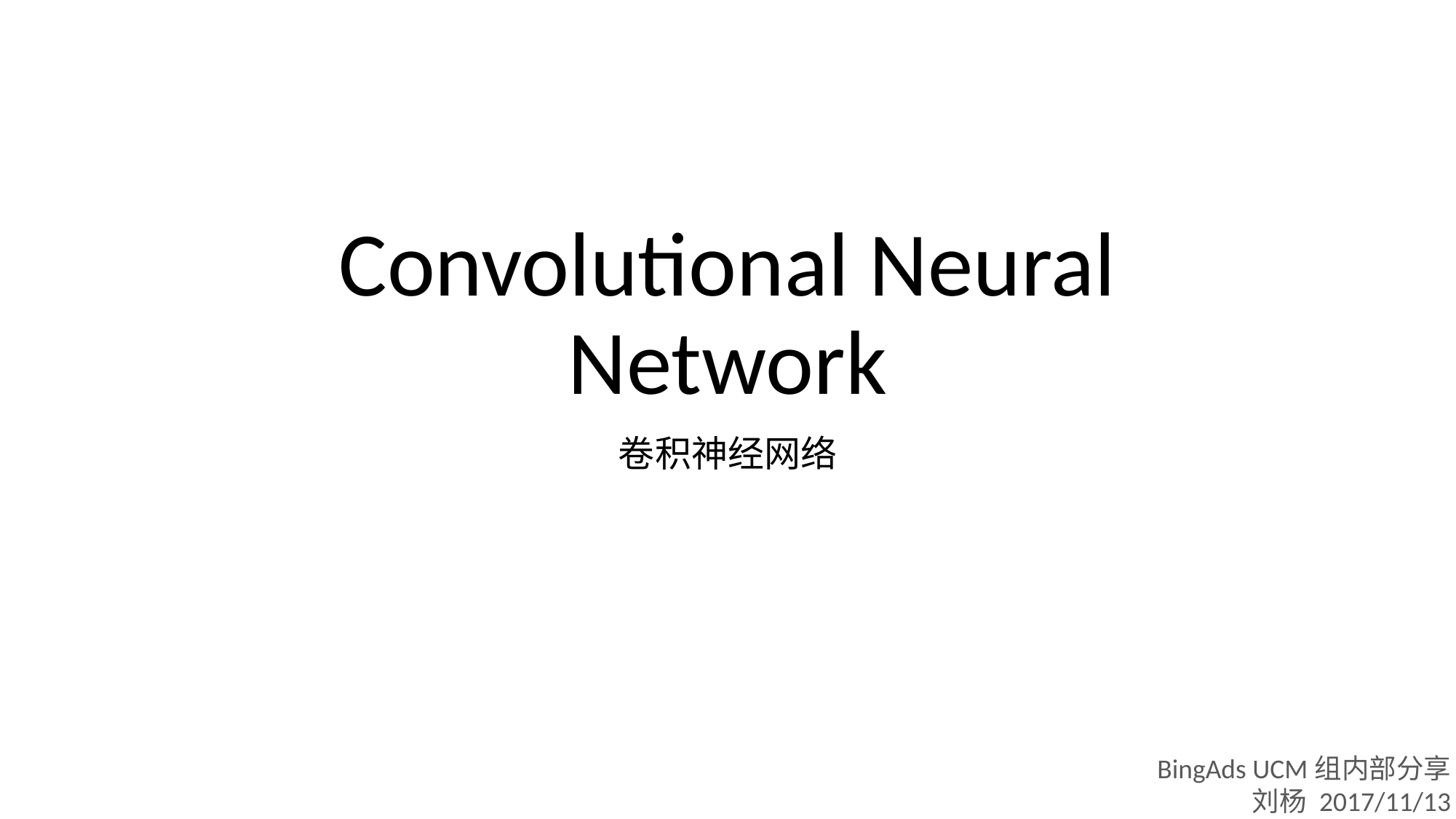

# Convolutional Neural Network
卷积神经网络
BingAds UCM组内部分享
刘杨 2017/11/13